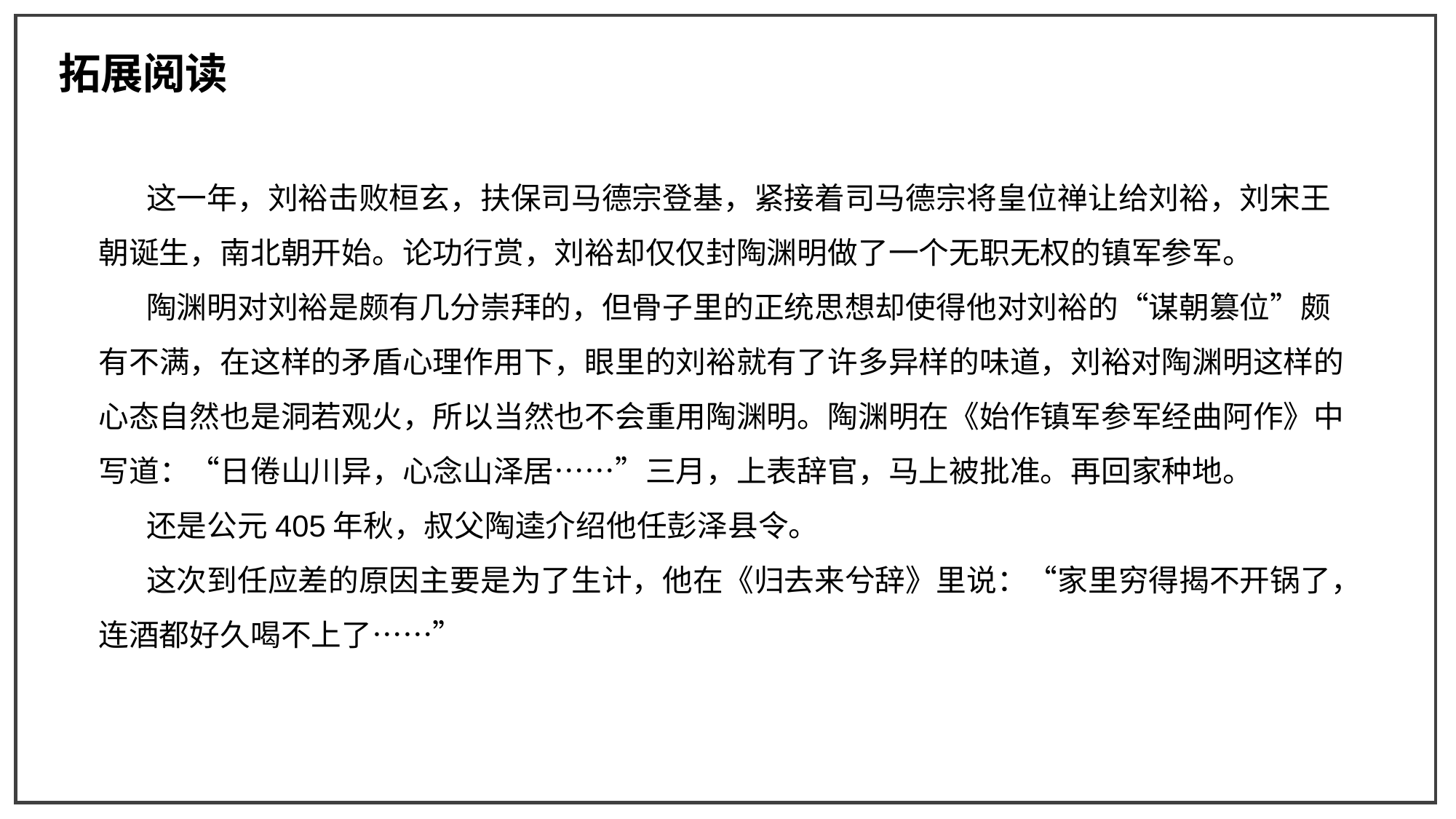

拓展阅读
      这一年，刘裕击败桓玄，扶保司马德宗登基，紧接着司马德宗将皇位禅让给刘裕，刘宋王朝诞生，南北朝开始。论功行赏，刘裕却仅仅封陶渊明做了一个无职无权的镇军参军。
      陶渊明对刘裕是颇有几分崇拜的，但骨子里的正统思想却使得他对刘裕的“谋朝篡位”颇有不满，在这样的矛盾心理作用下，眼里的刘裕就有了许多异样的味道，刘裕对陶渊明这样的心态自然也是洞若观火，所以当然也不会重用陶渊明。陶渊明在《始作镇军参军经曲阿作》中写道：“日倦山川异，心念山泽居……”三月，上表辞官，马上被批准。再回家种地。
      还是公元405年秋，叔父陶逵介绍他任彭泽县令。
      这次到任应差的原因主要是为了生计，他在《归去来兮辞》里说：“家里穷得揭不开锅了，连酒都好久喝不上了……”